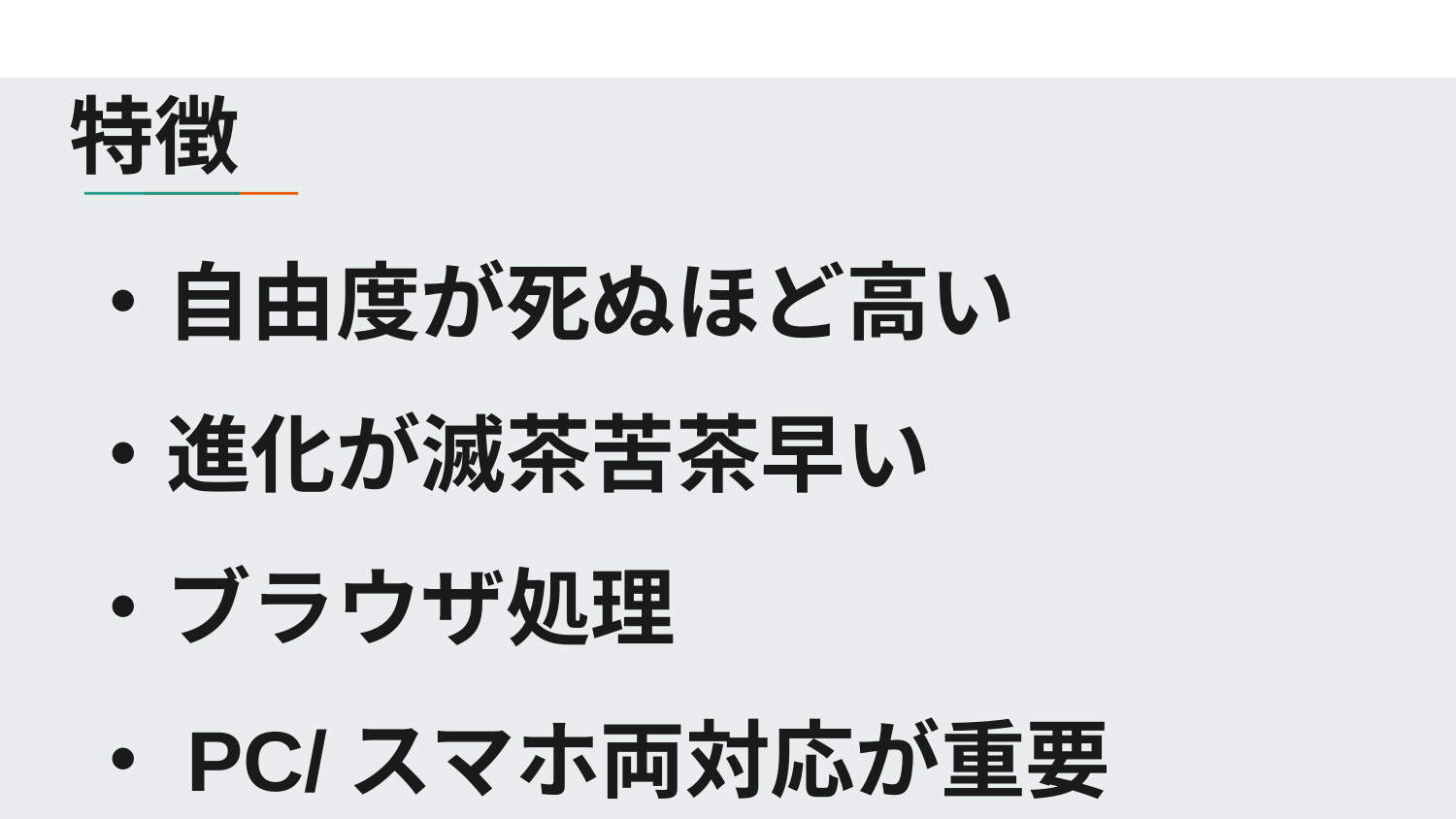

# 特徴
・自由度が死ぬほど高い
・進化が滅茶苦茶早い
・ブラウザ処理
・PC/スマホ両対応が重要